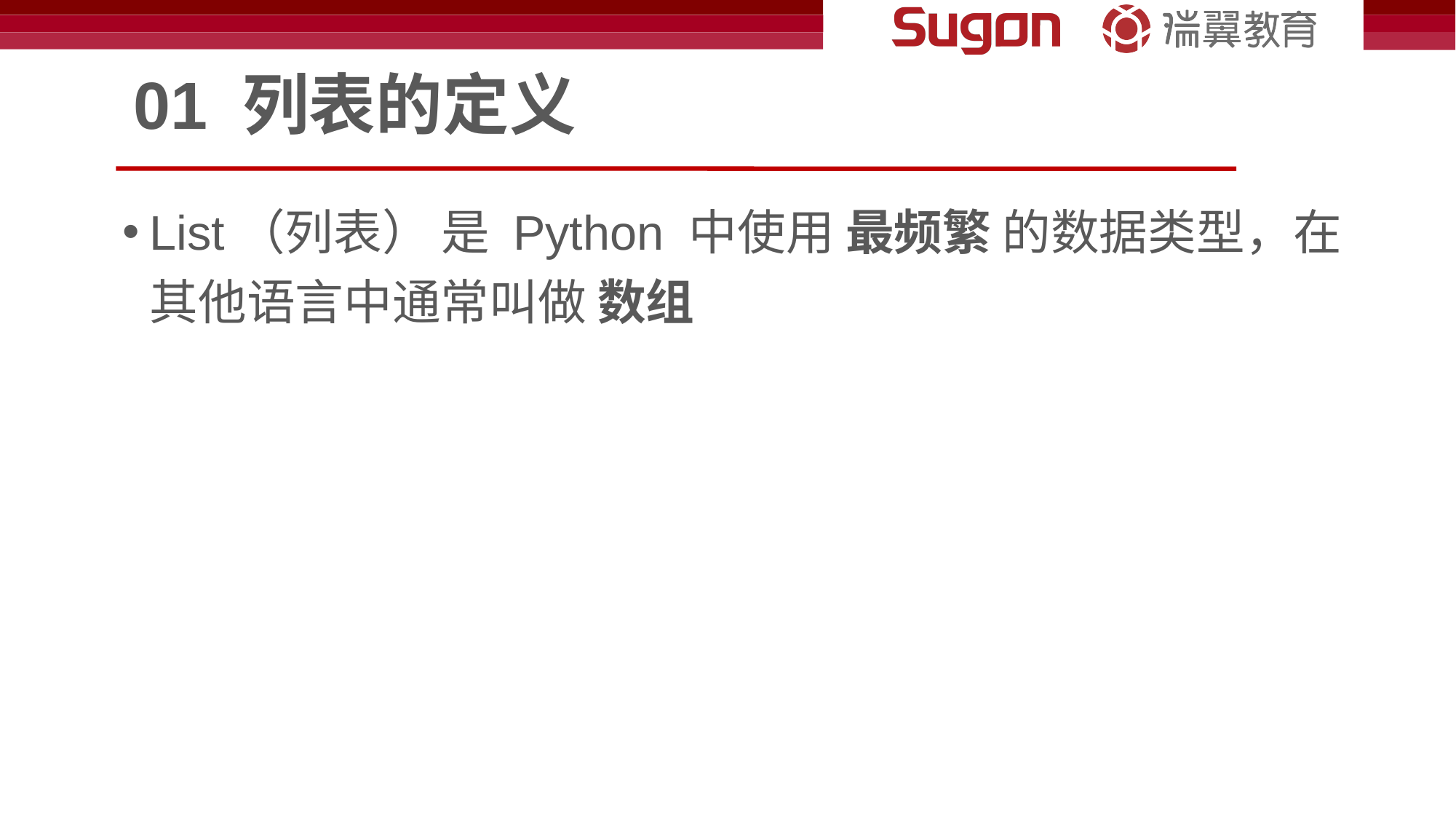

# 01 列表的定义
List（列表） 是 Python 中使用 最频繁 的数据类型，在其他语言中通常叫做 数组